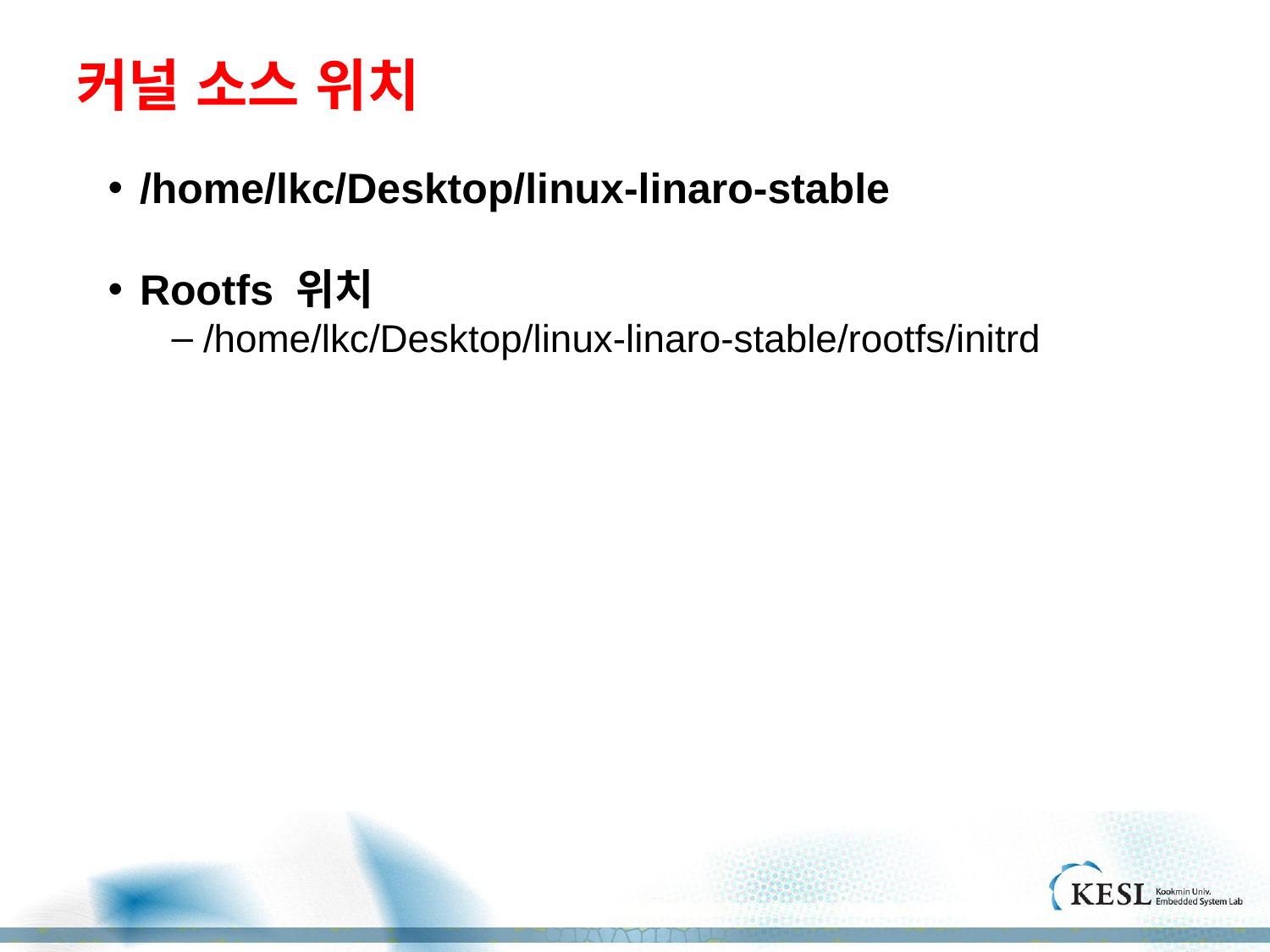

# 커널 소스 위치
/home/lkc/Desktop/linux-linaro-stable

Rootfs 위치
/home/lkc/Desktop/linux-linaro-stable/rootfs/initrd